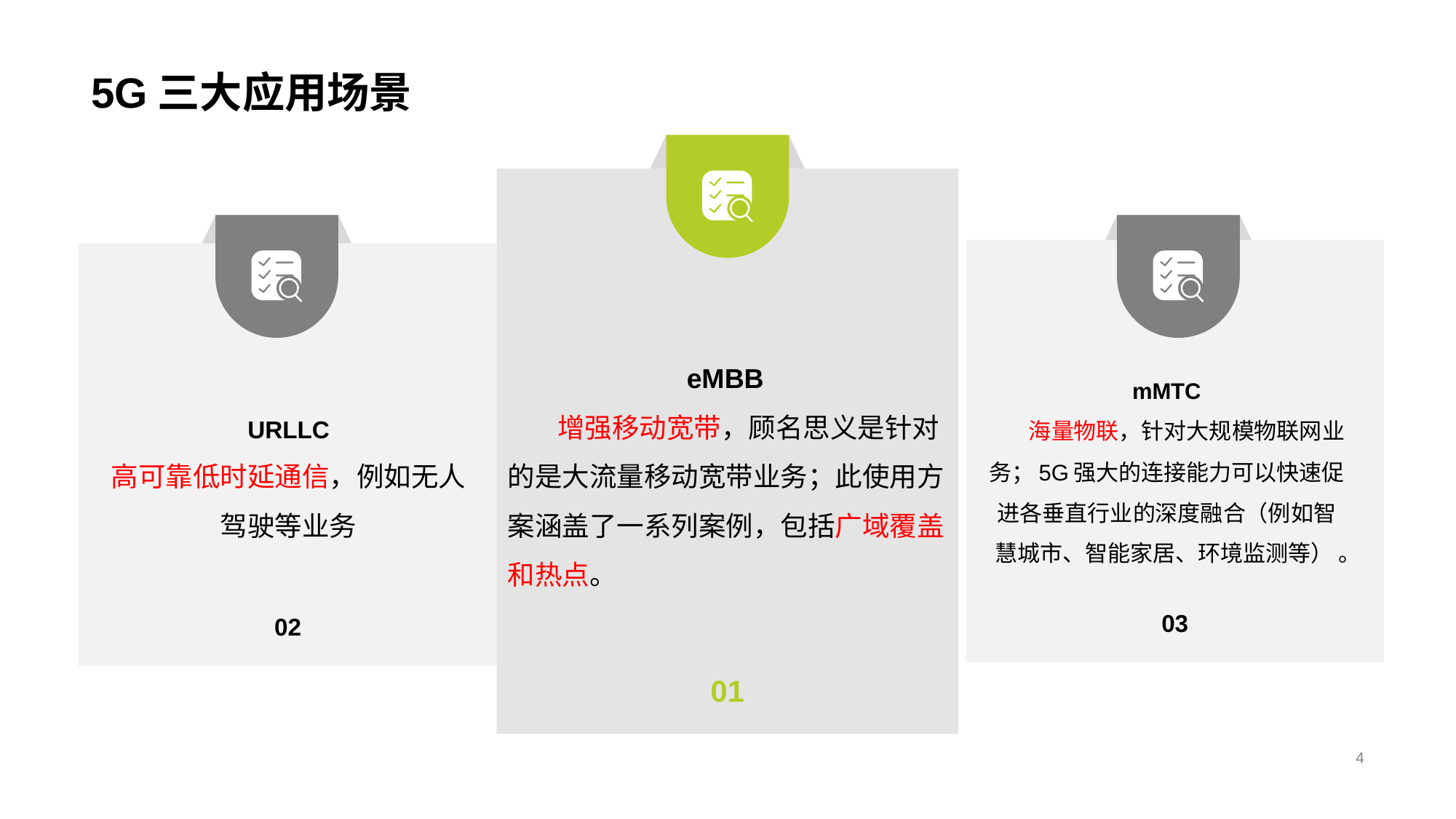

# 5G三大应用场景

01

03

02

eMBB
       增强移动宽带，顾名思义是针对的是大流量移动宽带业务；此使用方案涵盖了一系列案例，包括广域覆盖和热点。
mMTC
       海量物联，针对大规模物联网业务；5G强大的连接能力可以快速促进各垂直行业的深度融合（例如智慧城市、智能家居、环境监测等） 。
URLLC
高可靠低时延通信，例如无人驾驶等业务
4